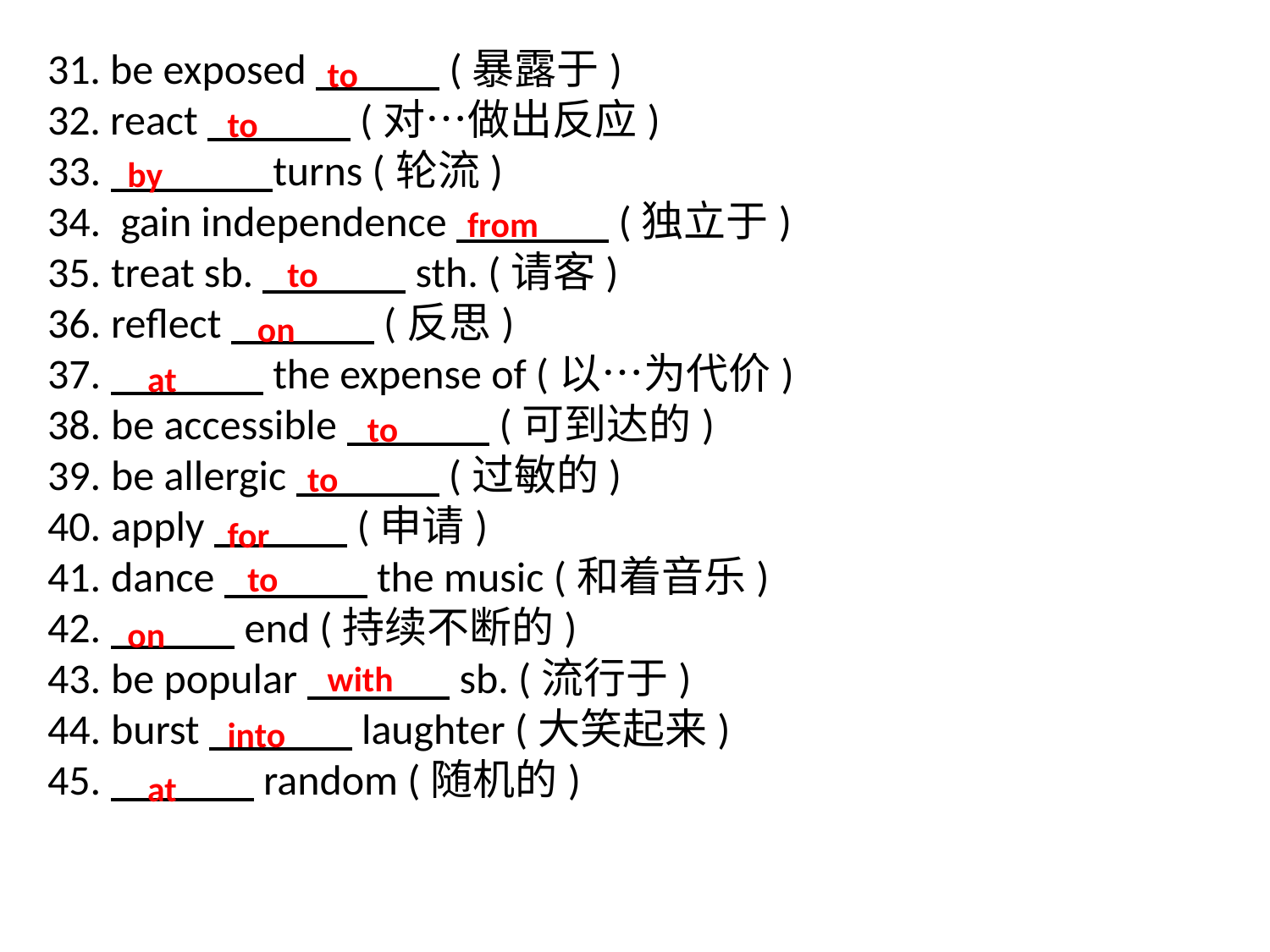

31. be exposed               (暴露于)
32. react                 (对…做出反应)
                 turns (轮流)
 gain independence                  (独立于)
treat sb.                 sth. (请客)
reflect                 (反思)
                 the expense of (以…为代价)
be accessible                 (可到达的)
be allergic                 (过敏的)
apply                (申请)
dance                 the music (和着音乐)
              end (持续不断的)
be popular                 sb. (流行于)
burst                 laughter (大笑起来)
                random (随机的)
to
to
by
from
to
on
at
to
to
for
to
on
with
into
at